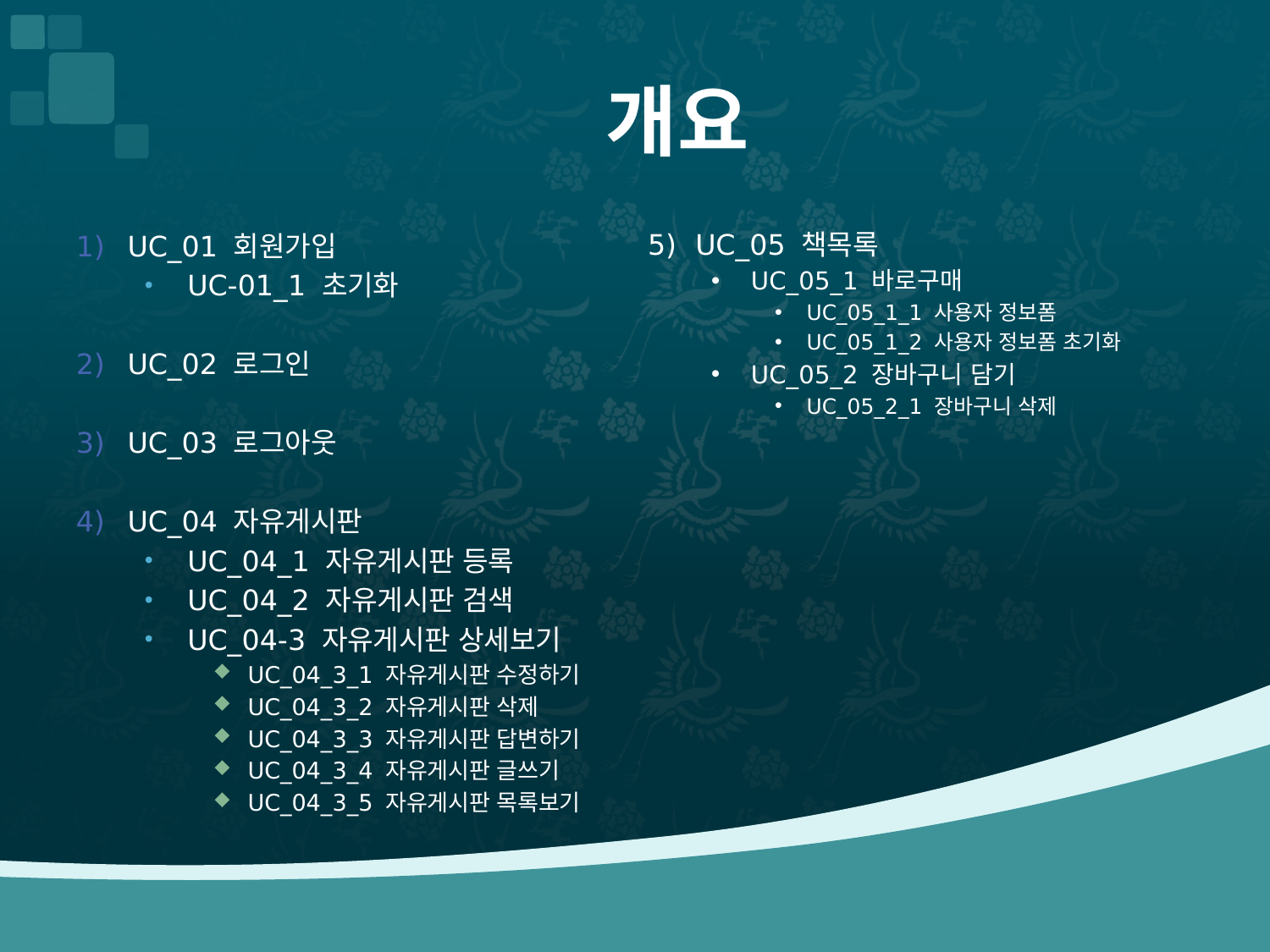

# 개요

UC_05 책목록
UC_05_1 바로구매
UC_05_1_1 사용자 정보폼
UC_05_1_2 사용자 정보폼 초기화
UC_05_2 장바구니 담기
UC_05_2_1 장바구니 삭제

UC_01 회원가입
UC-01_1 초기화

UC_02 로그인

UC_03 로그아웃

UC_04 자유게시판
UC_04_1 자유게시판 등록
UC_04_2 자유게시판 검색
UC_04-3 자유게시판 상세보기
UC_04_3_1 자유게시판 수정하기
UC_04_3_2 자유게시판 삭제
UC_04_3_3 자유게시판 답변하기
UC_04_3_4 자유게시판 글쓰기
UC_04_3_5 자유게시판 목록보기